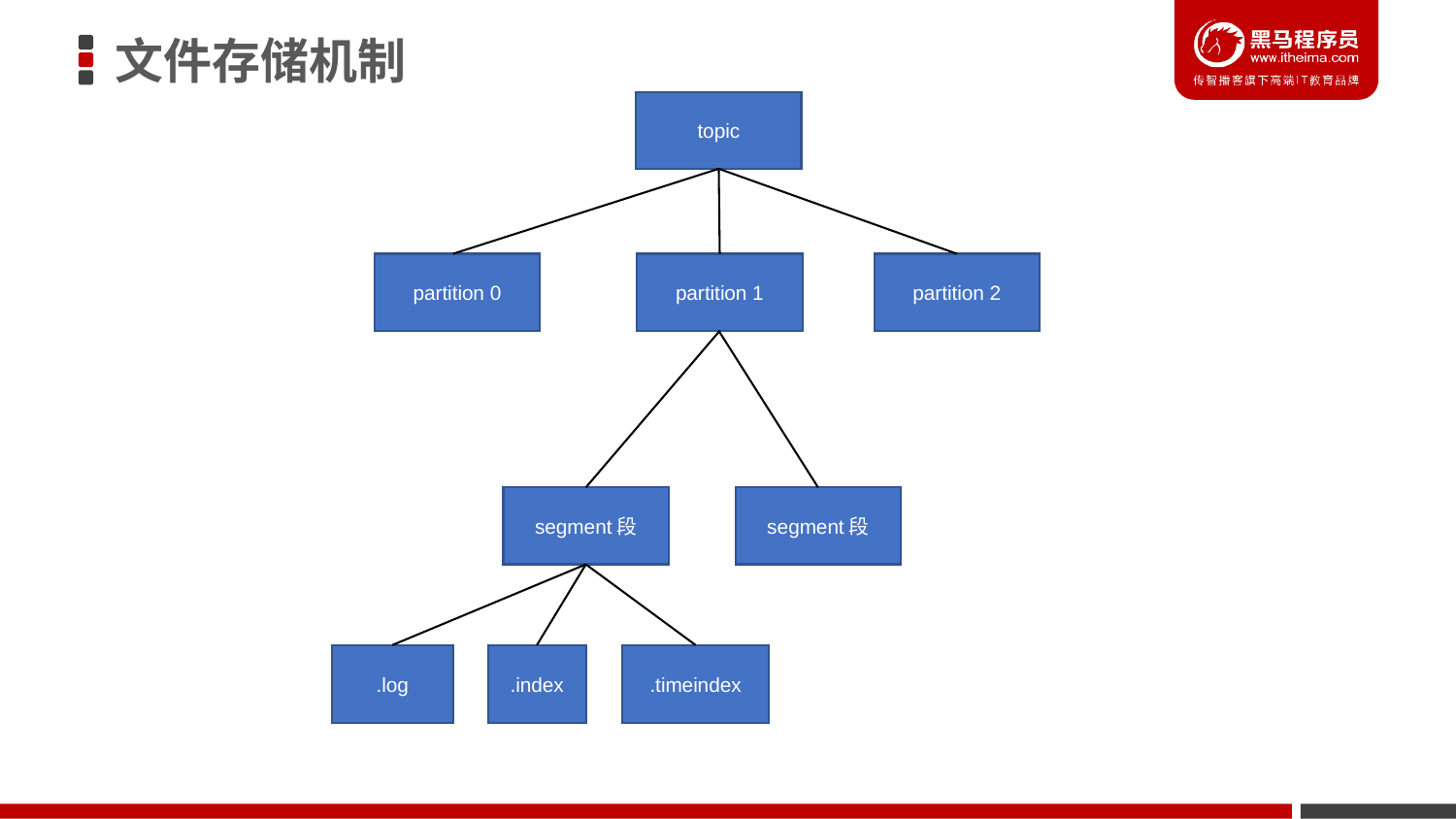

# 文件存储机制
topic
partition 0
partition 1
partition 2
segment段
segment段
.log
.index
.timeindex